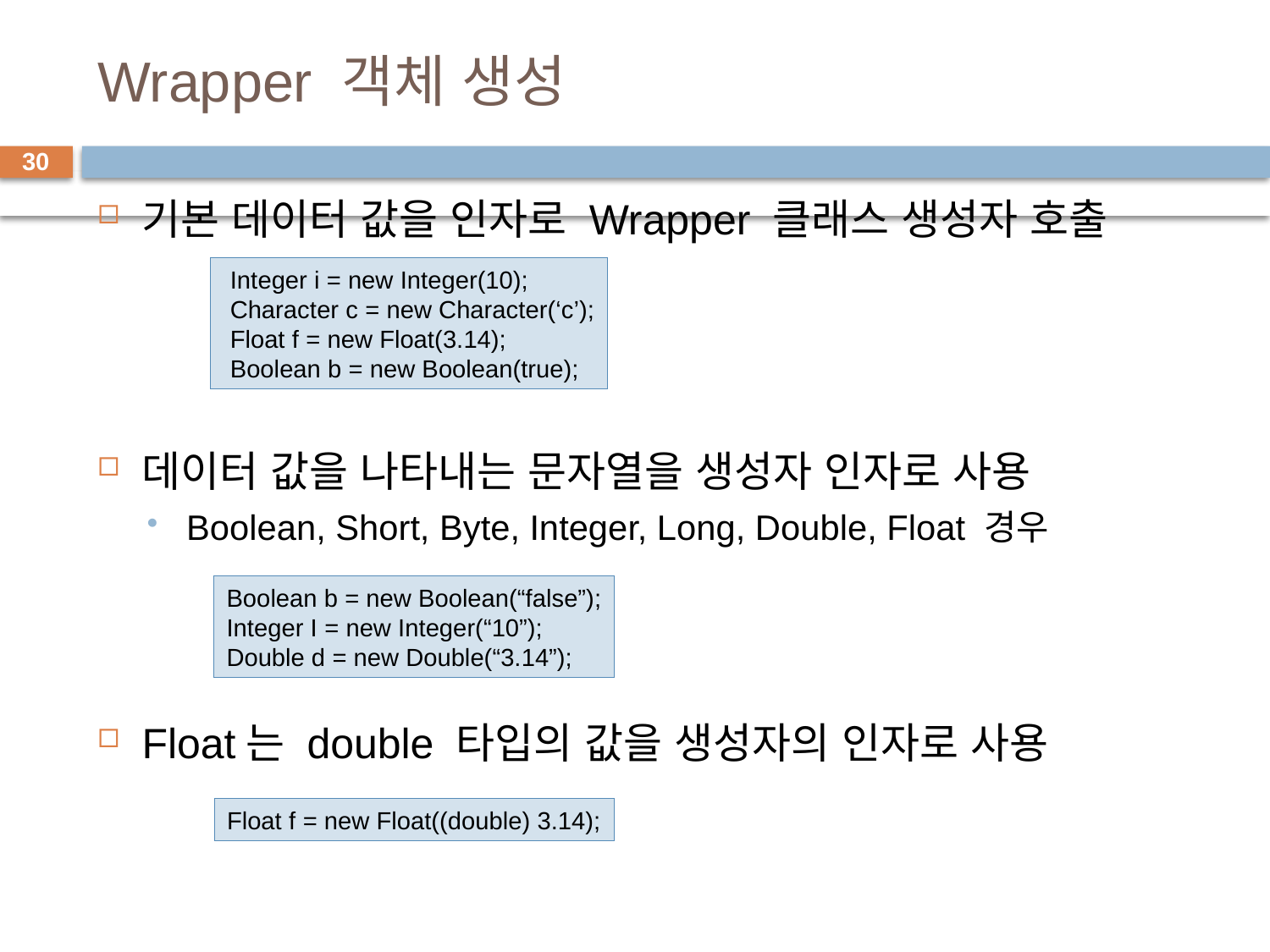

# Wrapper 객체 생성
30
기본 데이터 값을 인자로 Wrapper 클래스 생성자 호출

데이터 값을 나타내는 문자열을 생성자 인자로 사용
Boolean, Short, Byte, Integer, Long, Double, Float 경우

Float는 double 타입의 값을 생성자의 인자로 사용

 Integer i = new Integer(10);
 Character c = new Character(‘c’);
 Float f = new Float(3.14);
 Boolean b = new Boolean(true);
Boolean b = new Boolean(“false”);
Integer I = new Integer(“10”);
Double d = new Double(“3.14”);
Float f = new Float((double) 3.14);